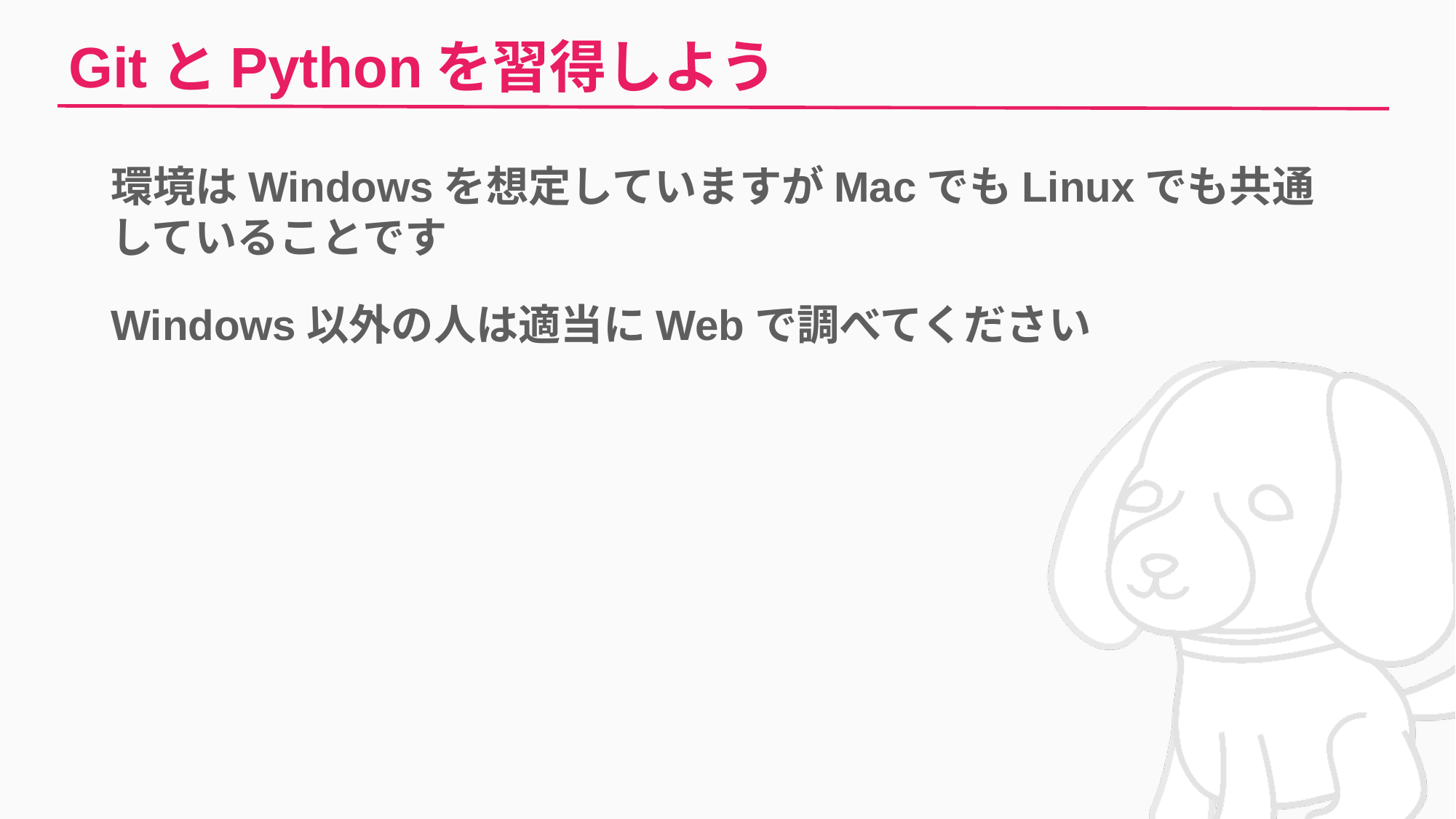

# GitとPythonを習得しよう
環境はWindowsを想定していますがMacでもLinuxでも共通していることです
Windows以外の人は適当にWebで調べてください